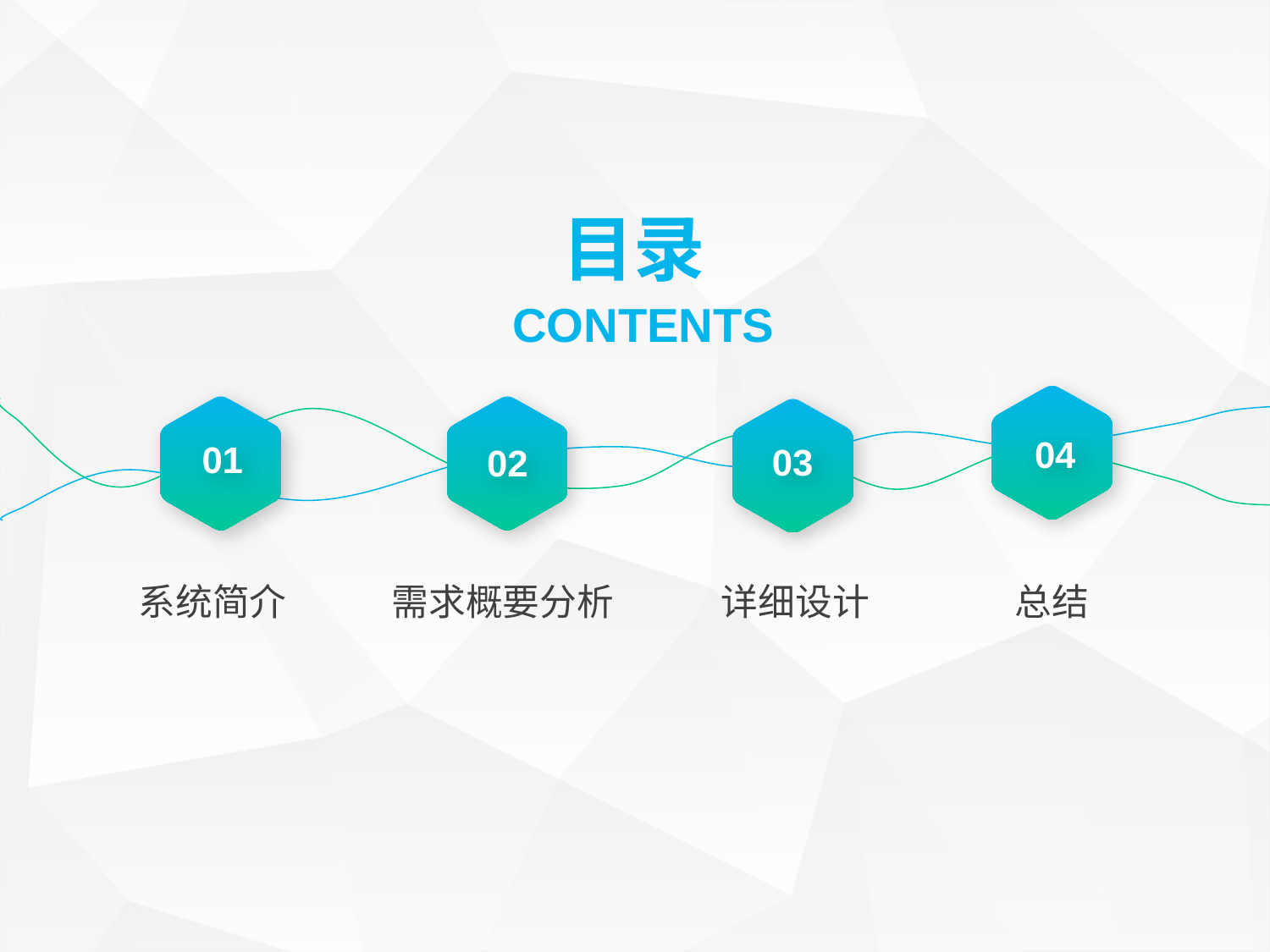

目录
CONTENTS

04

01

02

03

系统简介
需求概要分析
详细设计
总结